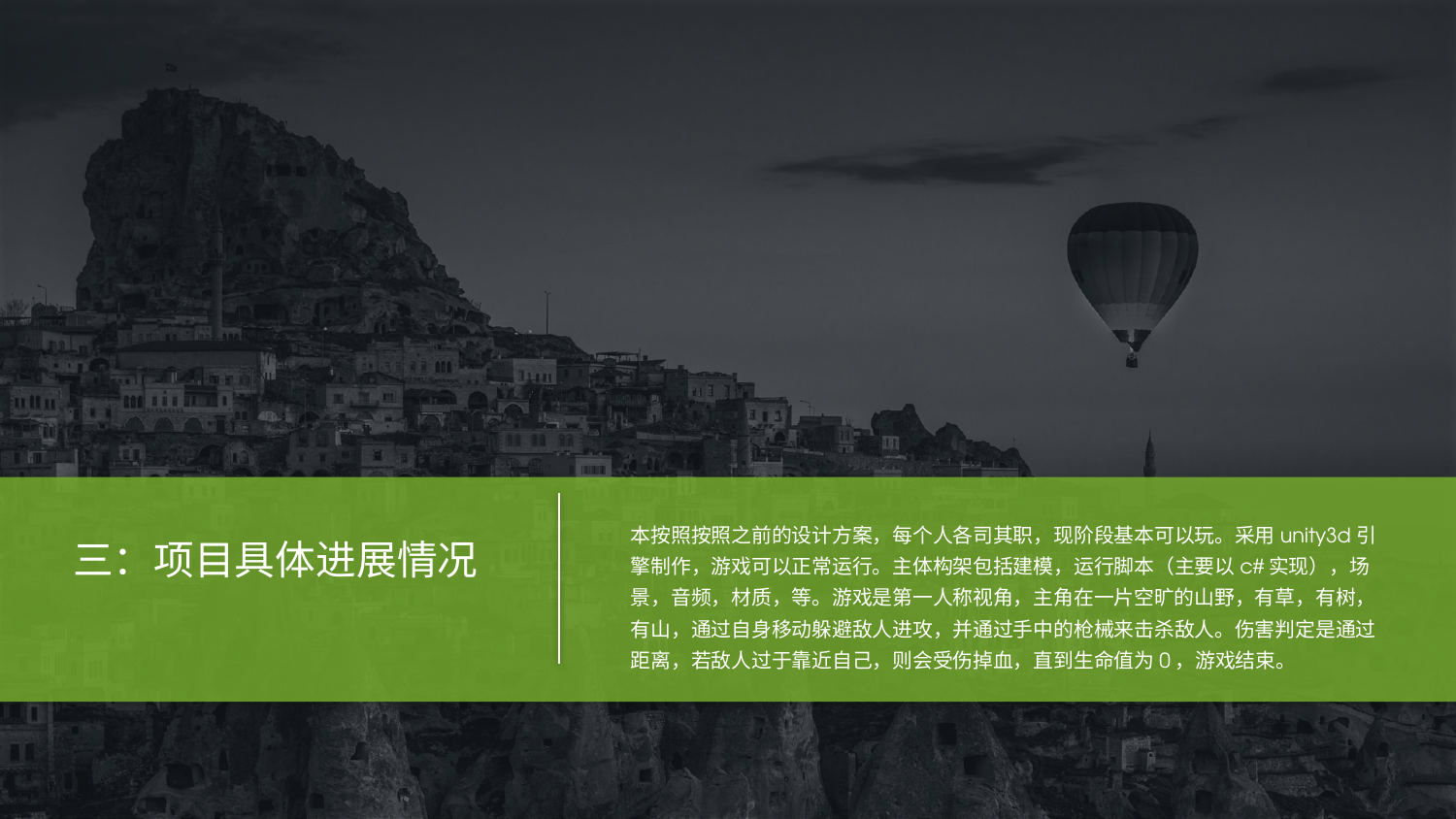

本按照按照之前的设计方案，每个人各司其职，现阶段基本可以玩。采用unity3d引擎制作，游戏可以正常运行。主体构架包括建模，运行脚本（主要以c#实现），场景，音频，材质，等。游戏是第一人称视角，主角在一片空旷的山野，有草，有树，有山，通过自身移动躲避敌人进攻，并通过手中的枪械来击杀敌人。伤害判定是通过距离，若敌人过于靠近自己，则会受伤掉血，直到生命值为0，游戏结束。
三：项目具体进展情况